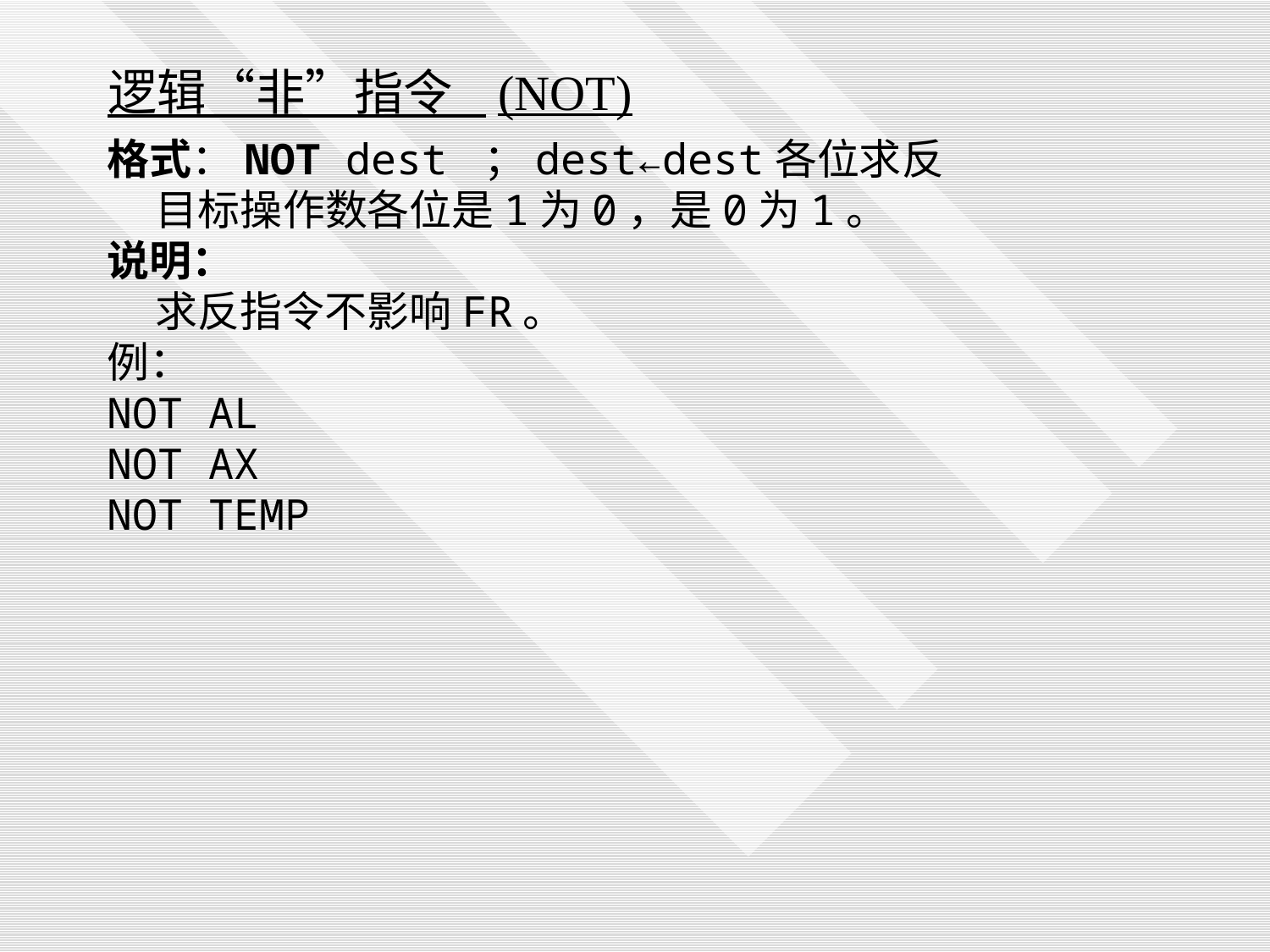

逻辑“非”指令   (NOT)
格式：NOT dest ；dest←dest各位求反
    目标操作数各位是1为0，是0为1。
说明：
    求反指令不影响FR。
例：
NOT AL
NOT AX
NOT TEMP